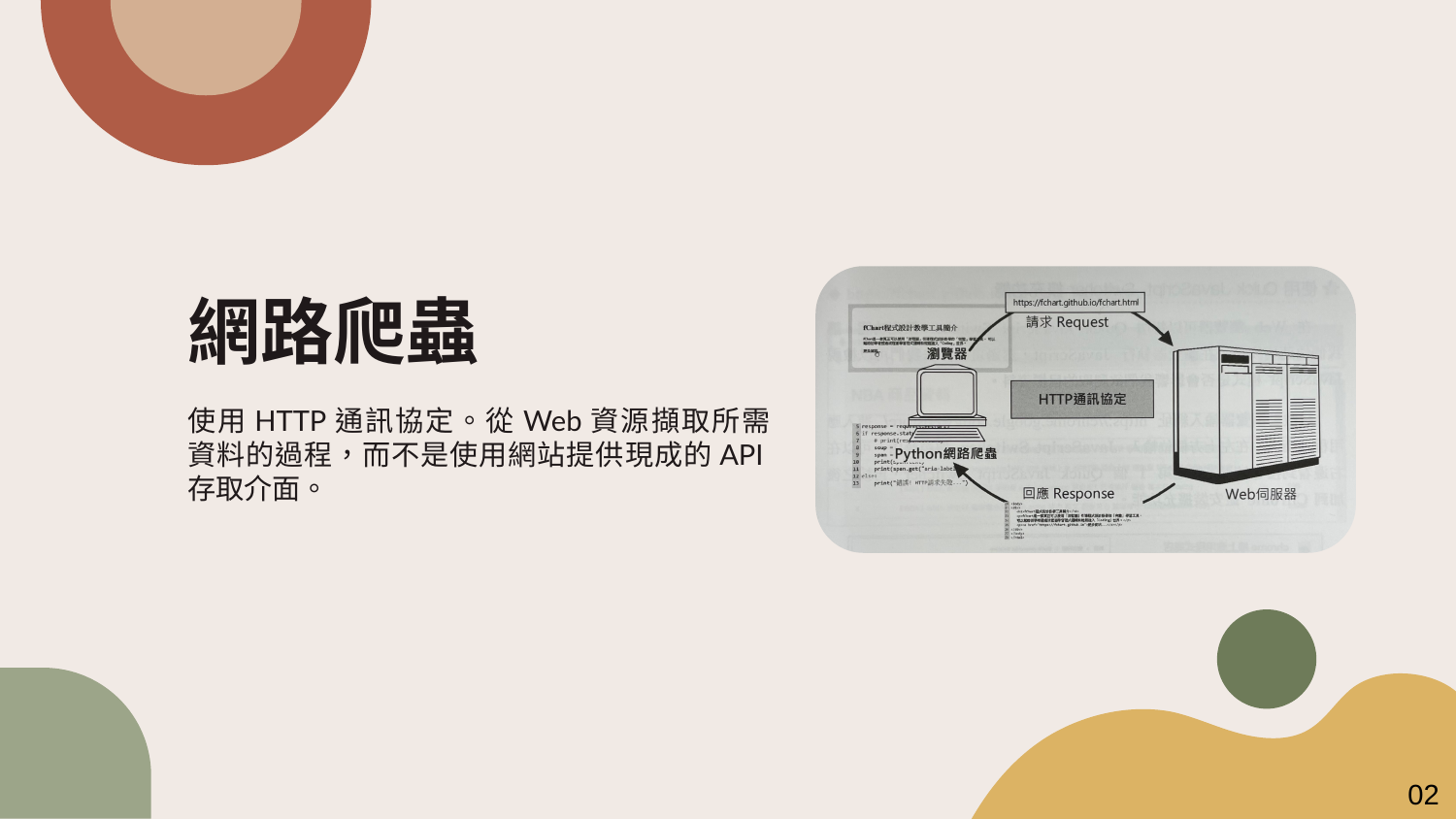

# 網路爬蟲

使用HTTP通訊協定。從Web資源擷取所需資料的過程，而不是使用網站提供現成的API存取介面。

02